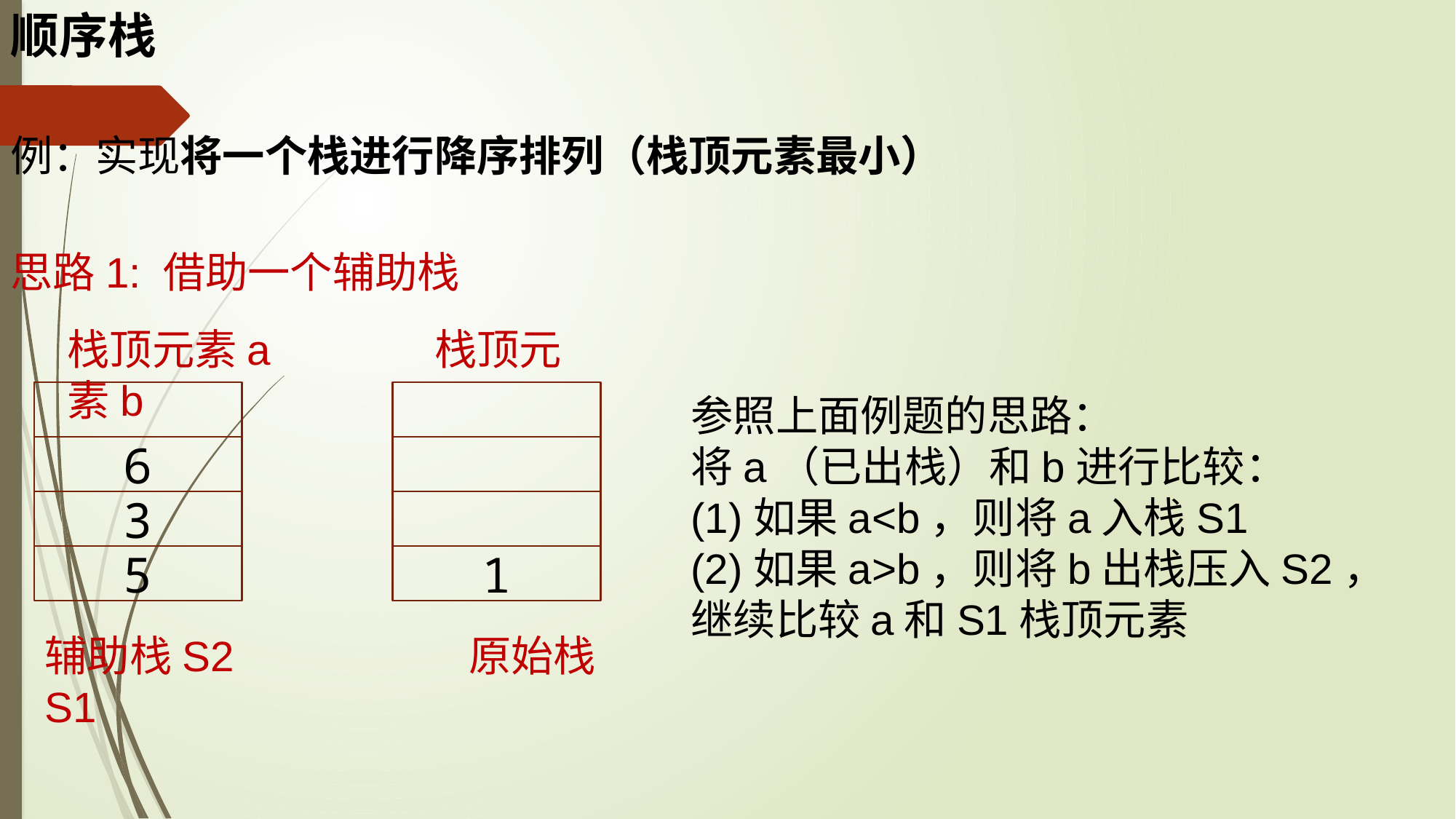

顺序栈
例：实现将一个栈进行降序排列（栈顶元素最小）
思路1: 借助一个辅助栈
栈顶元素a             栈顶元素b

参照上面例题的思路：
将a（已出栈）和b进行比较：
(1)如果a<b，则将a入栈S1
(2)如果a>b，则将b出栈压入S2，继续比较a和S1栈顶元素
6

3

5
1
辅助栈S2                   原始栈S1